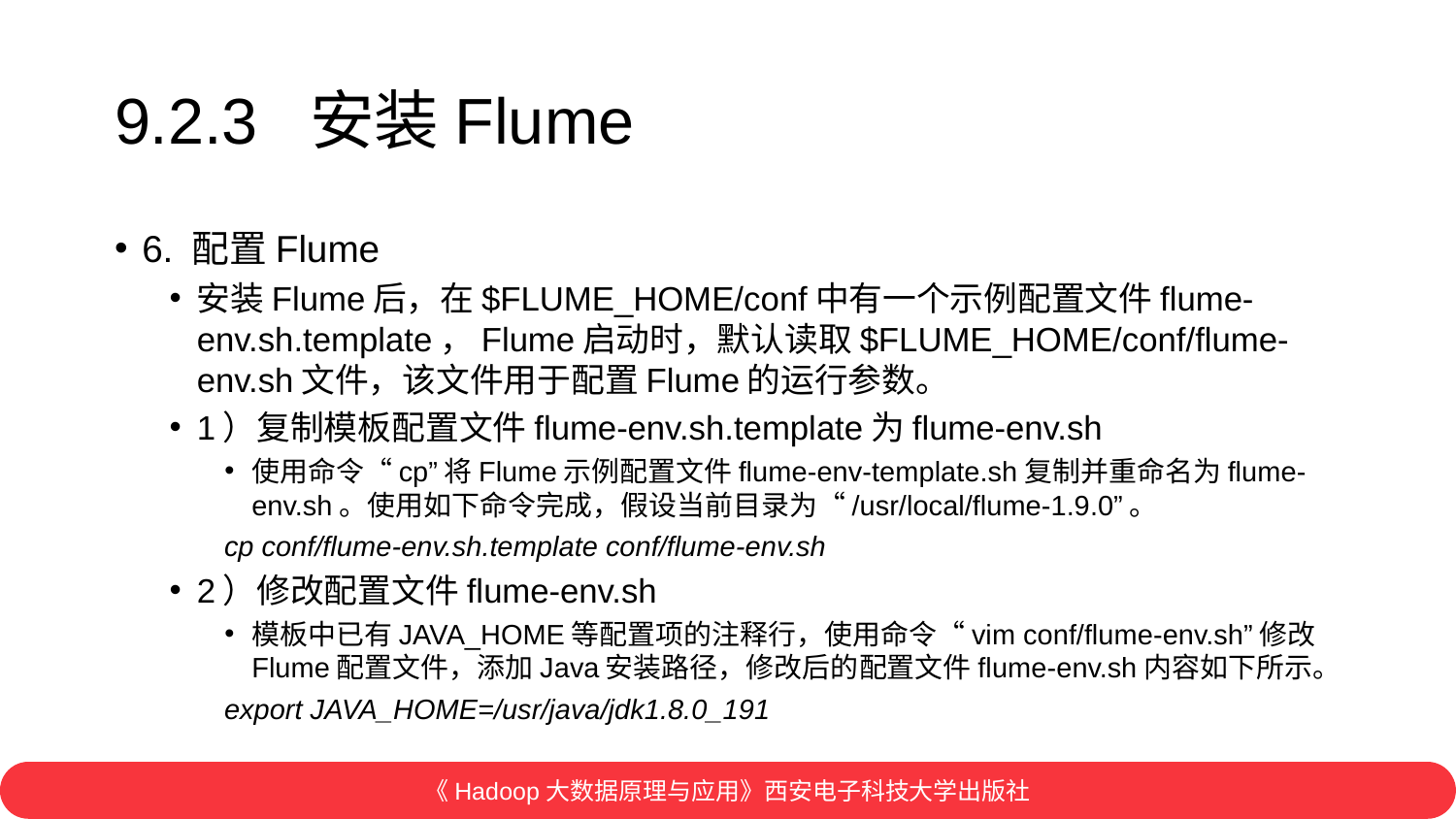

# 9.2.3  安装Flume
6. 配置Flume
安装Flume后，在$FLUME_HOME/conf中有一个示例配置文件flume-env.sh.template，Flume启动时，默认读取$FLUME_HOME/conf/flume-env.sh文件，该文件用于配置Flume的运行参数。
1）复制模板配置文件flume-env.sh.template为flume-env.sh
使用命令“cp”将Flume示例配置文件flume-env-template.sh复制并重命名为flume-env.sh。使用如下命令完成，假设当前目录为“/usr/local/flume-1.9.0”。
cp conf/flume-env.sh.template conf/flume-env.sh
2）修改配置文件flume-env.sh
模板中已有JAVA_HOME等配置项的注释行，使用命令“vim conf/flume-env.sh”修改Flume配置文件，添加Java安装路径，修改后的配置文件flume-env.sh内容如下所示。
export JAVA_HOME=/usr/java/jdk1.8.0_191